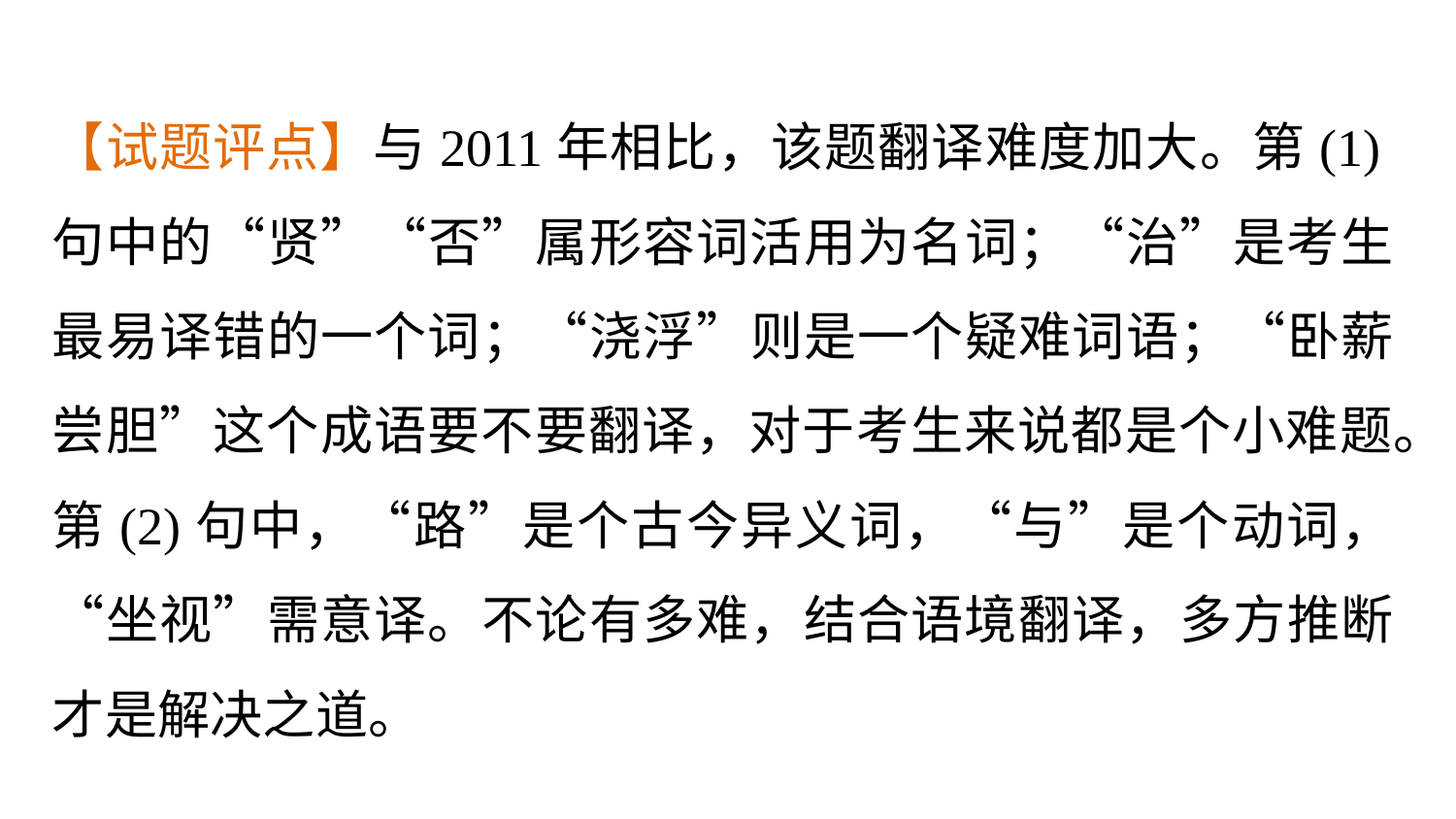

【试题评点】与2011年相比，该题翻译难度加大。第(1)句中的“贤”“否”属形容词活用为名词；“治”是考生最易译错的一个词；“浇浮”则是一个疑难词语；“卧薪尝胆”这个成语要不要翻译，对于考生来说都是个小难题。第(2)句中，“路”是个古今异义词，“与”是个动词，“坐视”需意译。不论有多难，结合语境翻译，多方推断才是解决之道。